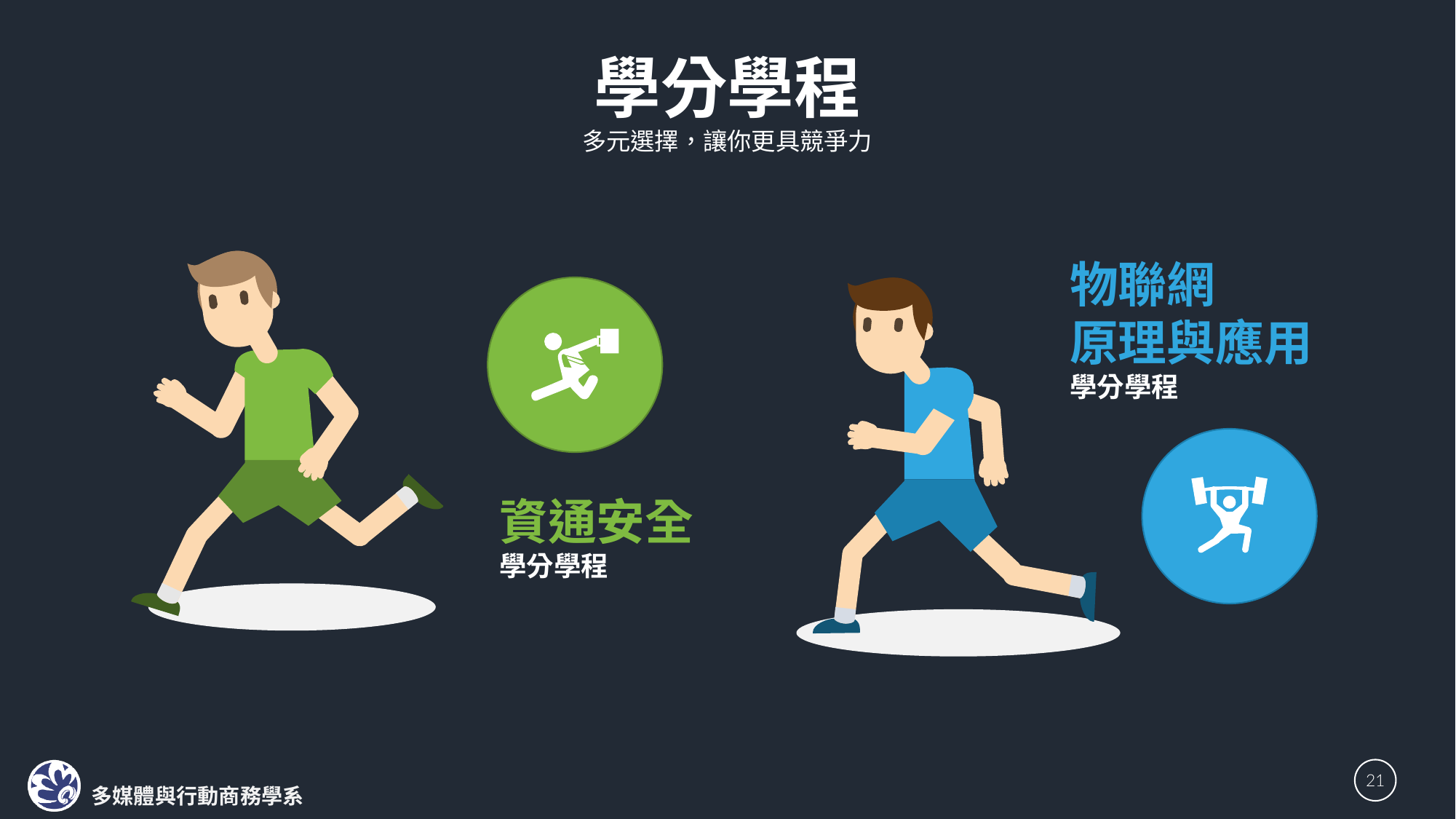

學分學程
多元選擇，讓你更具競爭力

物聯網
原理與應用
學分學程

資通安全
學分學程